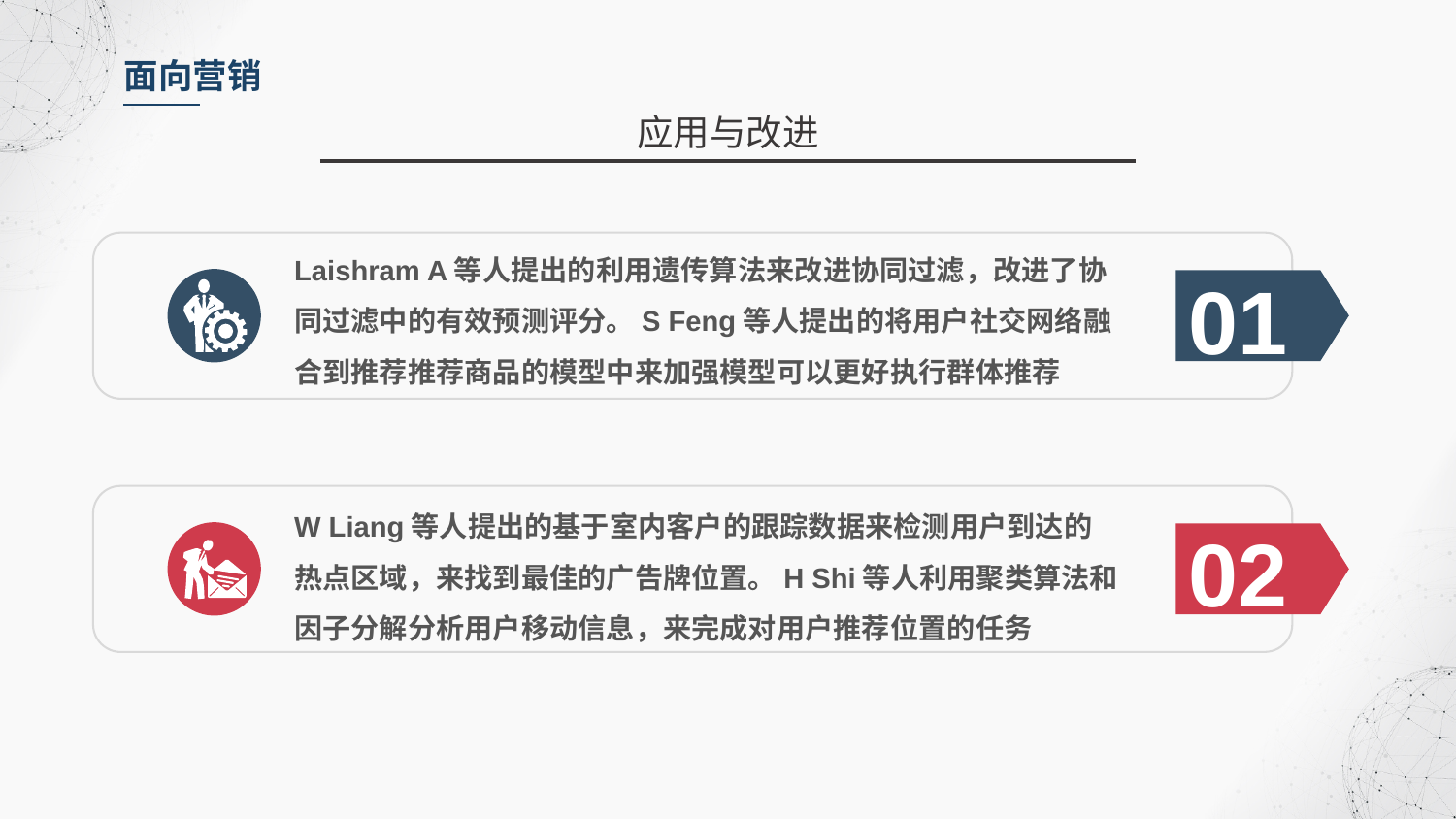

面向营销
应用与改进

Laishram A等人提出的利用遗传算法来改进协同过滤，改进了协同过滤中的有效预测评分。S Feng等人提出的将用户社交网络融合到推荐推荐商品的模型中来加强模型可以更好执行群体推荐

01

W Liang等人提出的基于室内客户的跟踪数据来检测用户到达的热点区域，来找到最佳的广告牌位置。H Shi等人利用聚类算法和因子分解分析用户移动信息，来完成对用户推荐位置的任务

02